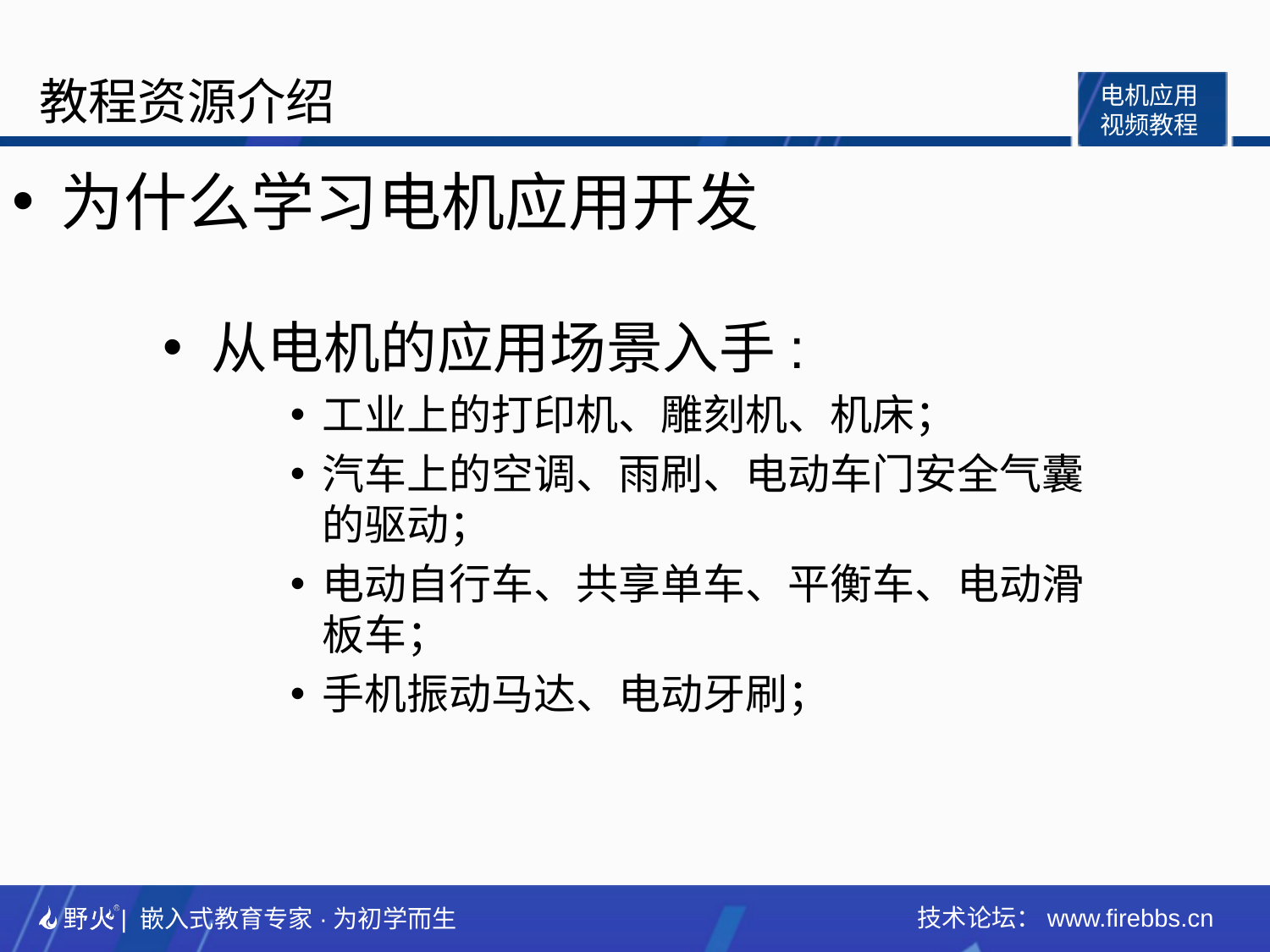

为什么学习电机应用开发
从电机的应用场景入手:
工业上的打印机、雕刻机、机床；
汽车上的空调、雨刷、电动车门安全气囊的驱动；
电动自行车、共享单车、平衡车、电动滑板车；
手机振动马达、电动牙刷；